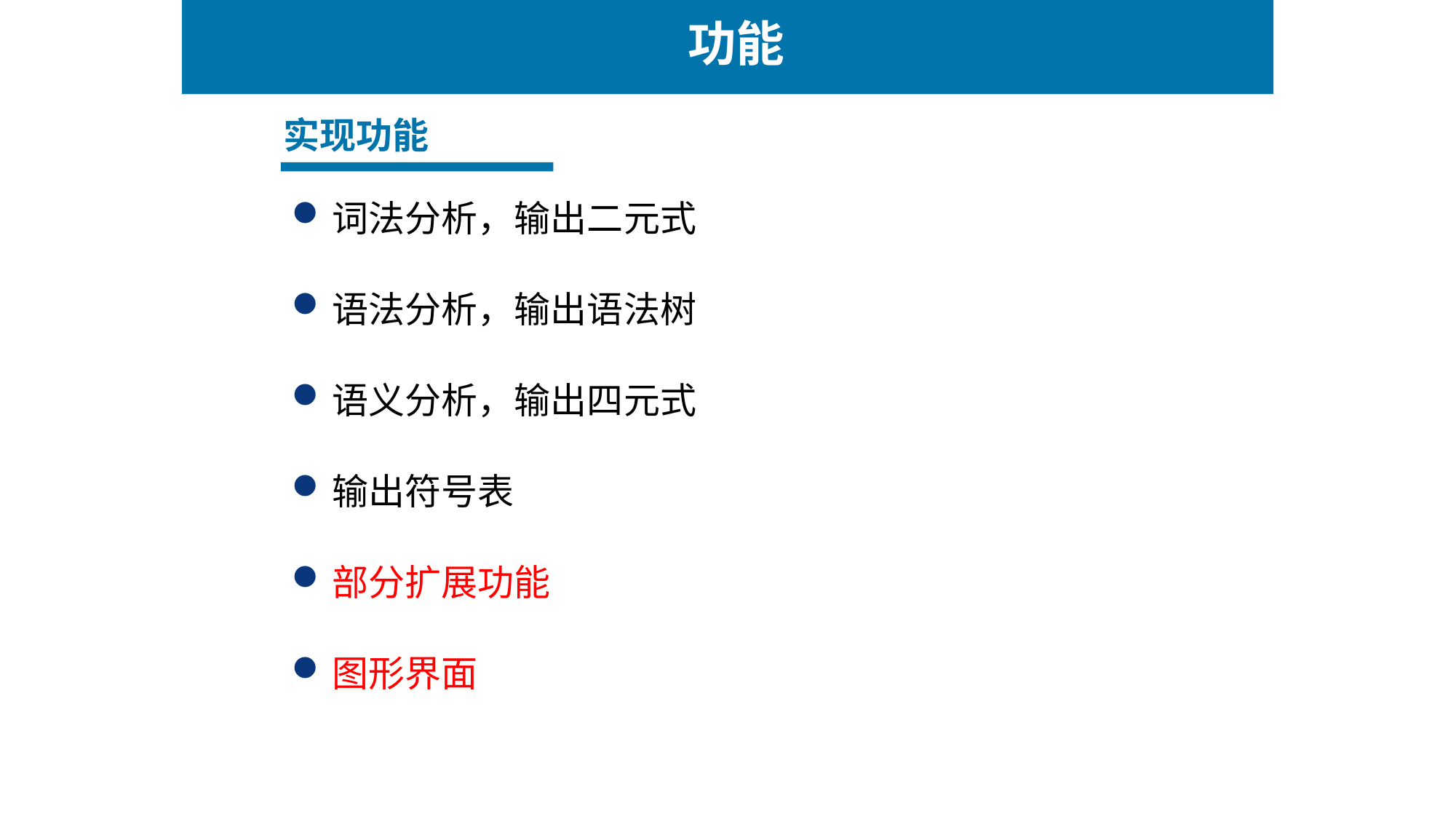

功能

实现功能
翻译语句种类

词法分析，输出二元式

语法分析，输出语法树

语义分析，输出四元式

输出符号表

部分扩展功能

图形界面

if-else语句

布尔表达式

for，while，do-while语句

switch-case语句

数组翻译
声明语句

赋值语句

数学表达式

关系表达式

自增自减